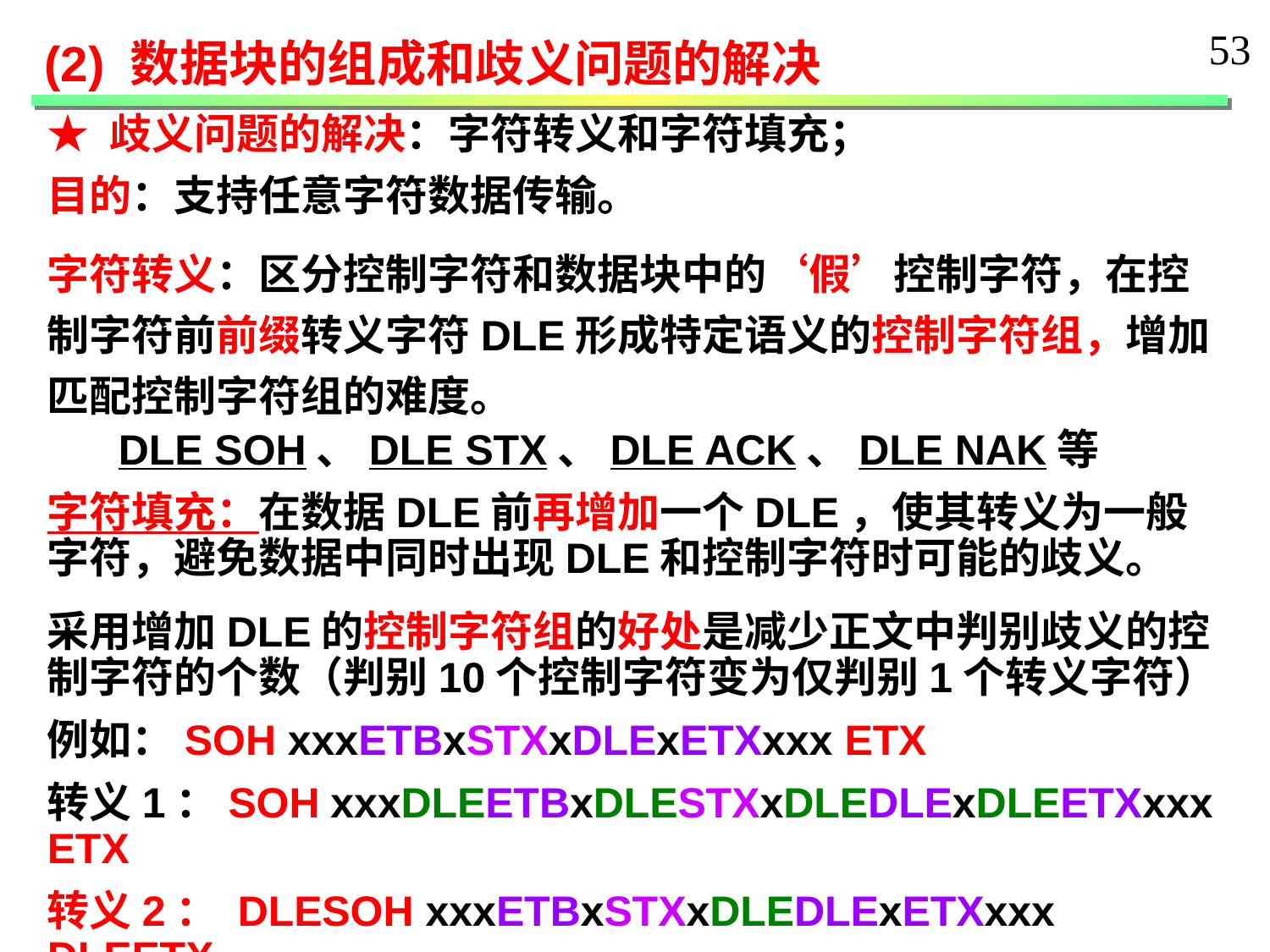

53
(2) 数据块的组成和歧义问题的解决

★ 歧义问题的解决：字符转义和字符填充；
目的：支持任意字符数据传输。
字符转义：区分控制字符和数据块中的‘假’控制字符，在控制字符前前缀转义字符DLE形成特定语义的控制字符组，增加匹配控制字符组的难度。
      DLE SOH、DLE STX、DLE ACK、DLE NAK等
字符填充：在数据DLE前再增加一个DLE，使其转义为一般字符，避免数据中同时出现DLE和控制字符时可能的歧义。
采用增加DLE的控制字符组的好处是减少正文中判别歧义的控制字符的个数（判别10个控制字符变为仅判别1个转义字符）
例如：SOH xxxETBxSTXxDLExETXxxx ETX
转义1：SOH xxxDLEETBxDLESTXxDLEDLExDLEETXxxx ETX
转义2： DLESOH xxxETBxSTXxDLEDLExETXxxx DLEETX